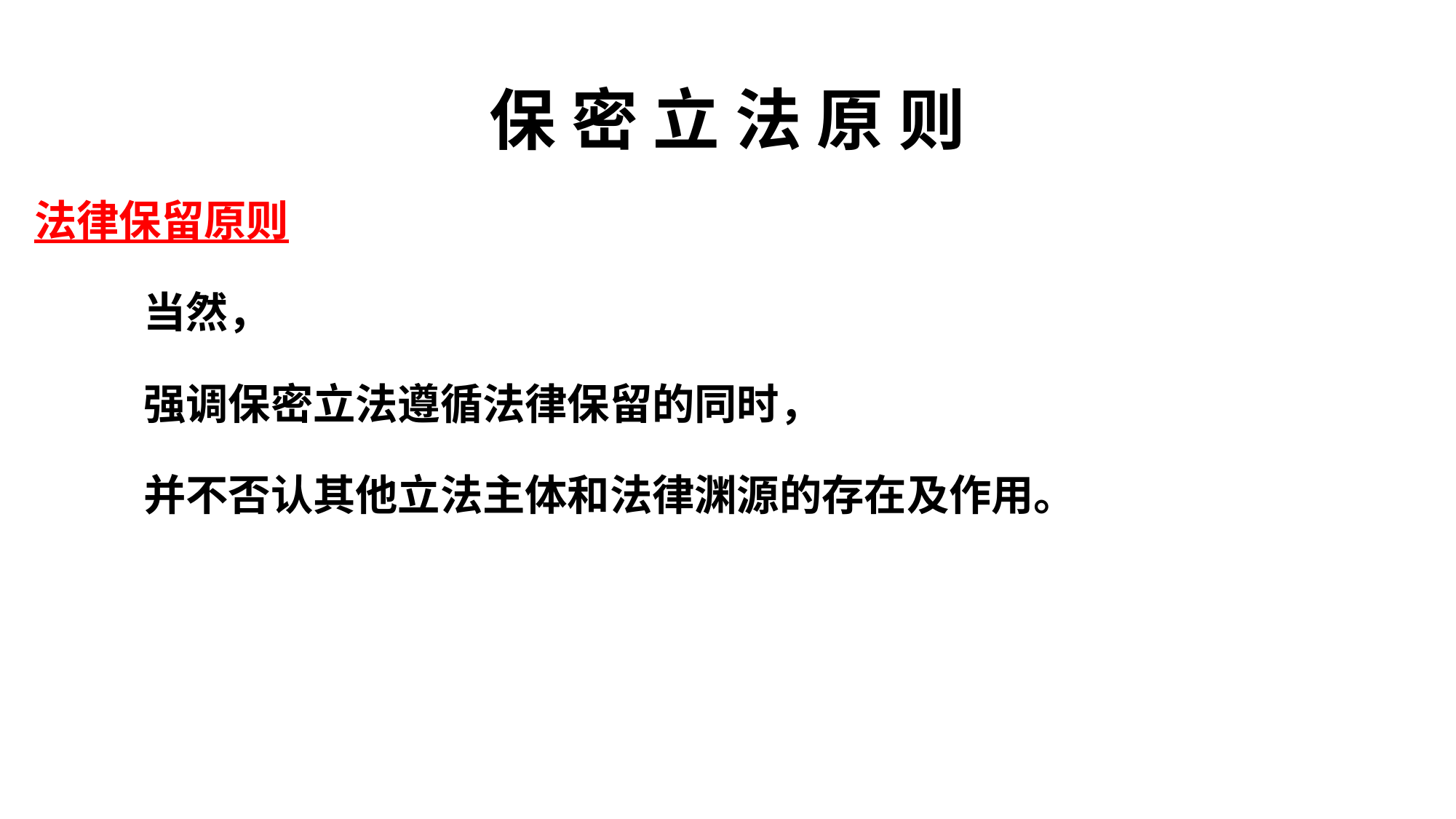

# 保 密 立 法 原 则
法律保留原则
	当然，
	强调保密立法遵循法律保留的同时，
	并不否认其他立法主体和法律渊源的存在及作用。